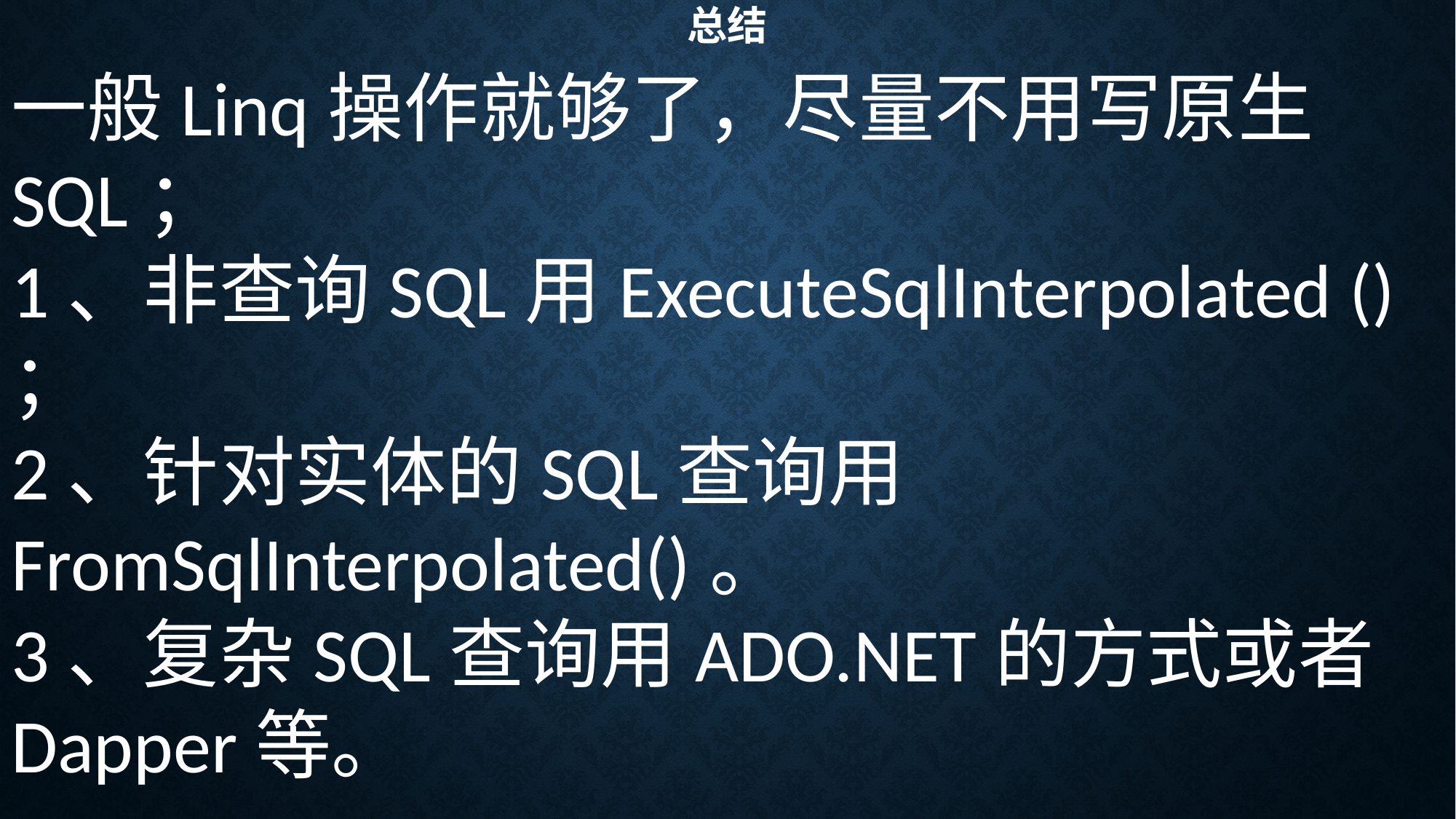

# 总结
一般Linq操作就够了，尽量不用写原生SQL；
1、非查询SQL用ExecuteSqlInterpolated () ；
2、针对实体的SQL查询用FromSqlInterpolated()。
3、复杂SQL查询用ADO.NET的方式或者Dapper等。